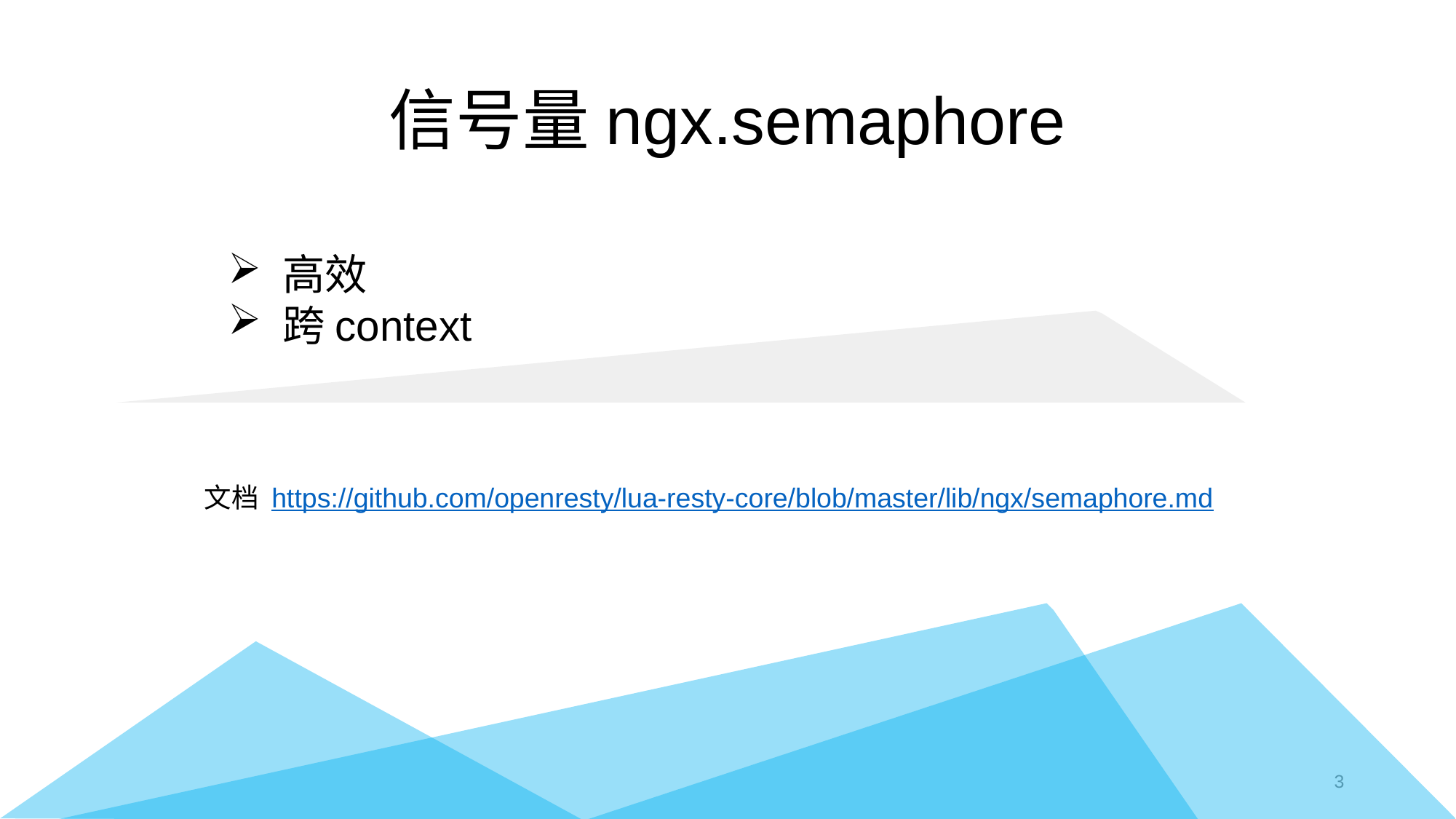

# 信号量ngx.semaphore
高效
跨context

文档 https://github.com/openresty/lua-resty-core/blob/master/lib/ngx/semaphore.md

3